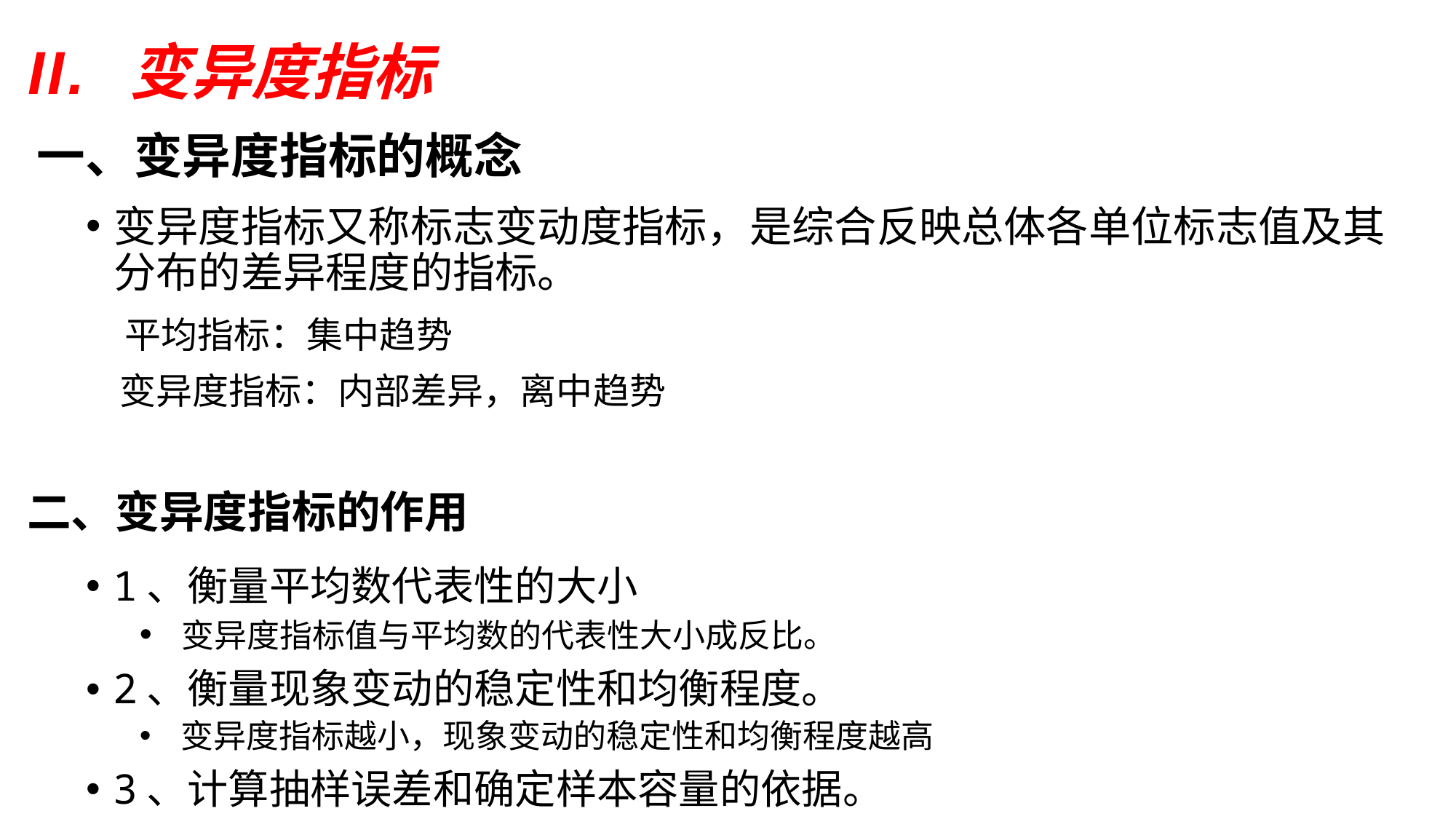

# 变异度指标
一、变异度指标的概念
变异度指标又称标志变动度指标，是综合反映总体各单位标志值及其分布的差异程度的指标。
   平均指标：集中趋势
   变异度指标：内部差异，离中趋势

二、变异度指标的作用
1、衡量平均数代表性的大小
 变异度指标值与平均数的代表性大小成反比。
2、衡量现象变动的稳定性和均衡程度。
 变异度指标越小，现象变动的稳定性和均衡程度越高
3、计算抽样误差和确定样本容量的依据。